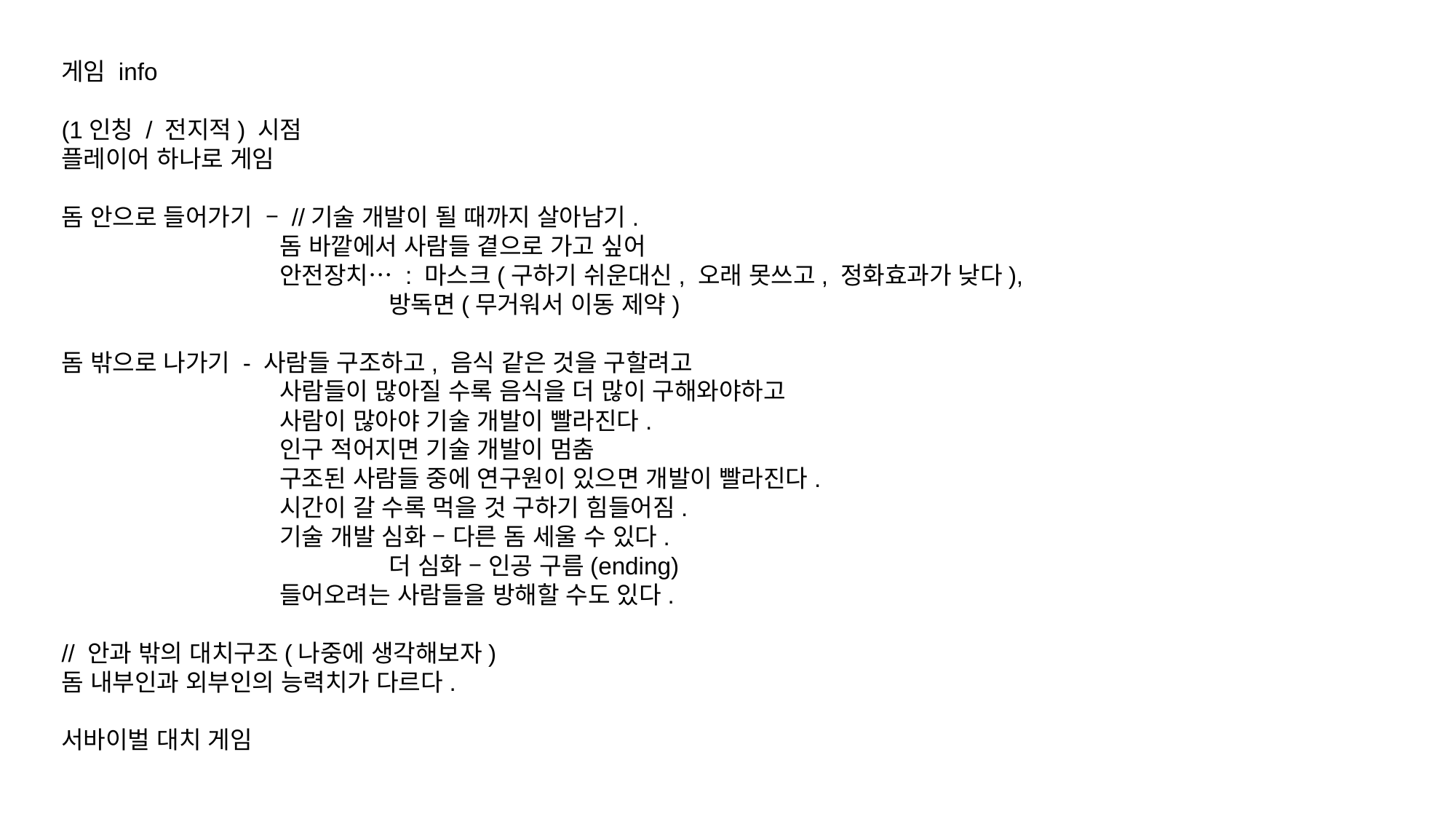

게임 info

(1인칭 / 전지적) 시점
플레이어 하나로 게임

돔 안으로 들어가기  – //기술 개발이 될 때까지 살아남기.
		돔 바깥에서 사람들 곁으로 가고 싶어
		안전장치… : 마스크(구하기 쉬운대신, 오래 못쓰고, 정화효과가 낮다),
			방독면(무거워서 이동 제약)

돔 밖으로 나가기 - 사람들 구조하고, 음식 같은 것을 구할려고
		사람들이 많아질 수록 음식을 더 많이 구해와야하고
		사람이 많아야 기술 개발이 빨라진다.
		인구 적어지면 기술 개발이 멈춤
		구조된 사람들 중에 연구원이 있으면 개발이 빨라진다.
		시간이 갈 수록 먹을 것 구하기 힘들어짐.
		기술 개발 심화 – 다른 돔 세울 수 있다.
			더 심화 – 인공 구름(ending)
		들어오려는 사람들을 방해할 수도 있다.

// 안과 밖의 대치구조(나중에 생각해보자)
돔 내부인과 외부인의 능력치가 다르다.

서바이벌 대치 게임